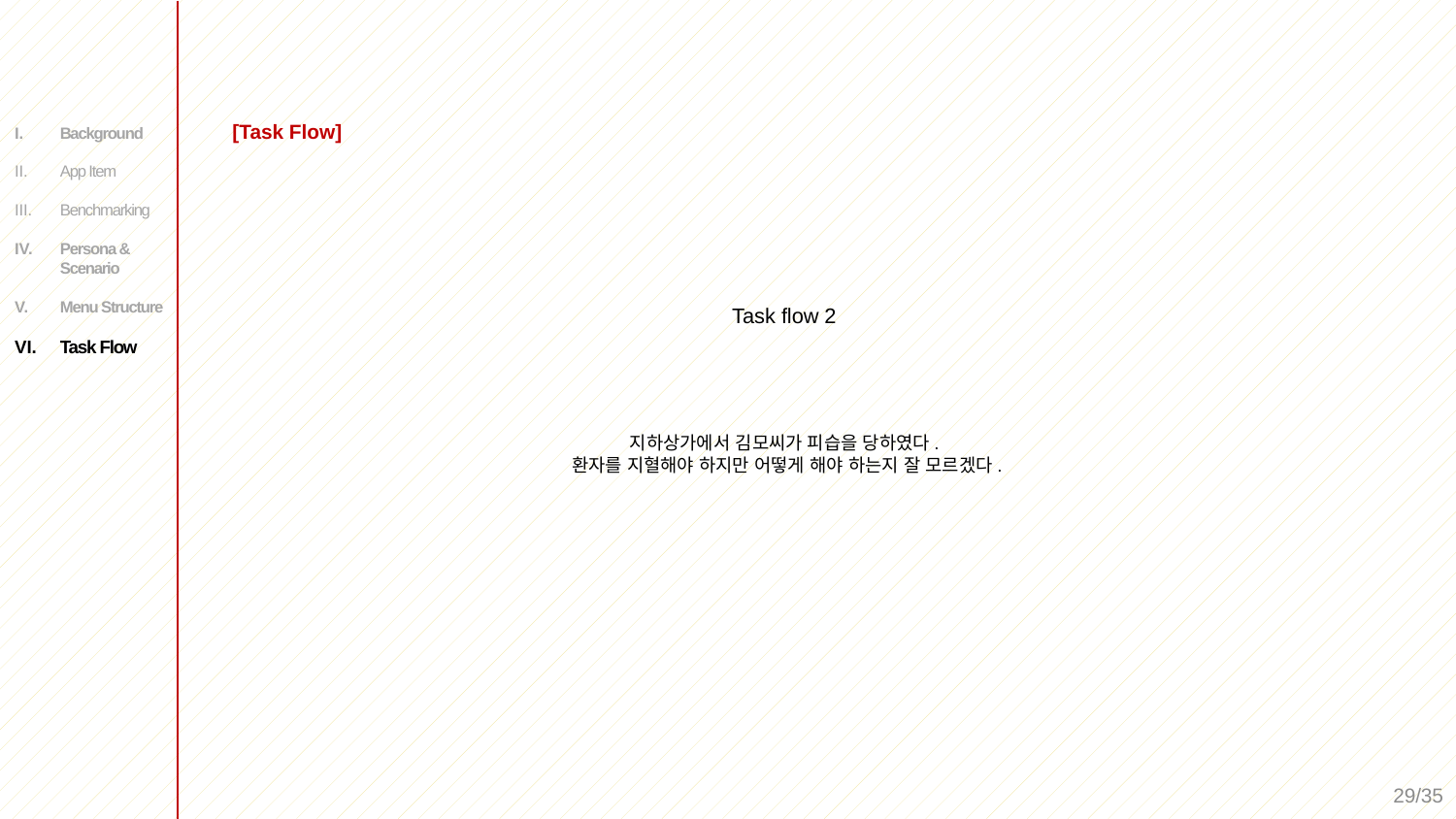

[Task Flow]
Background

App Item

Benchmarking

Persona & Scenario

Menu Structure

Task Flow

Task flow 2
지하상가에서 김모씨가 피습을 당하였다.
환자를 지혈해야 하지만 어떻게 해야 하는지 잘 모르겠다.
29/35